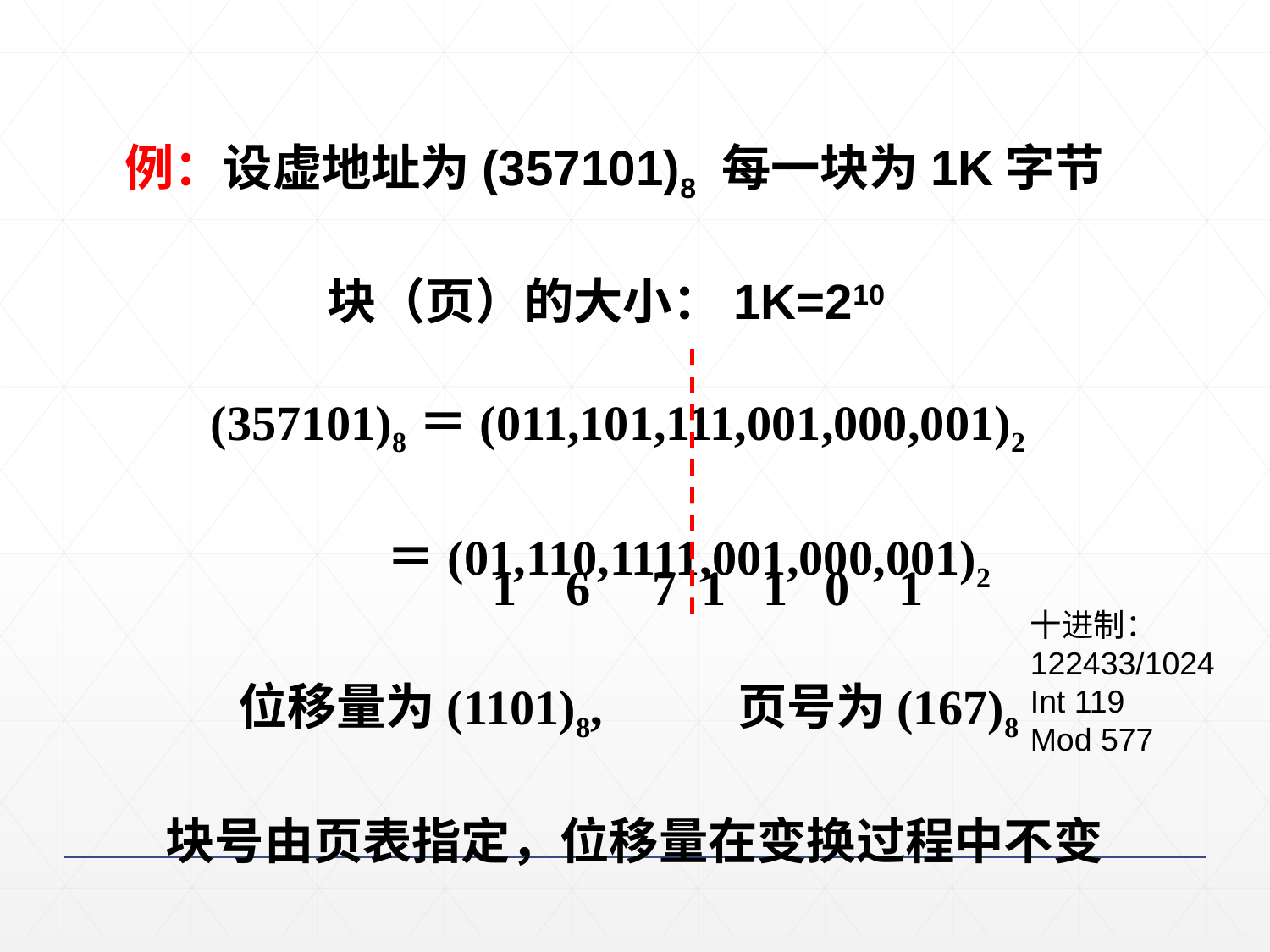

例：设虚地址为(357101)8 每一块为1K字节
块（页）的大小：1K=210

(357101)8＝(011,101,111,001,000,001)2

                         ＝(01,110,1111,001,000,001)2
1    6     7  1   1   0    1
十进制：
122433/1024
Int 119
Mod 577
位移量为(1101)8,          页号为(167)8
块号由页表指定，位移量在变换过程中不变